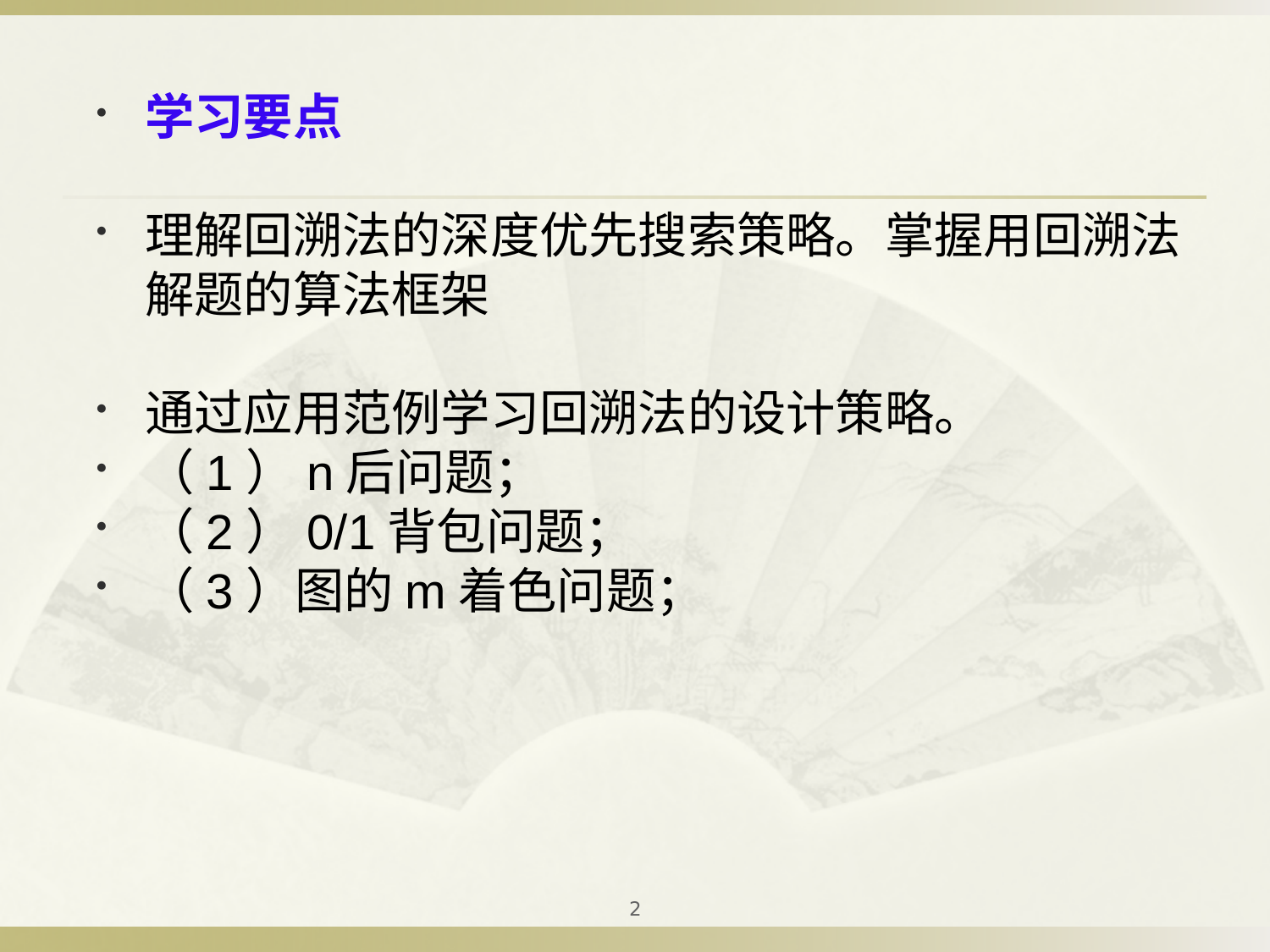

学习要点

理解回溯法的深度优先搜索策略。掌握用回溯法解题的算法框架

通过应用范例学习回溯法的设计策略。
（1）n后问题；
（2）0/1背包问题；
（3）图的m着色问题；

2